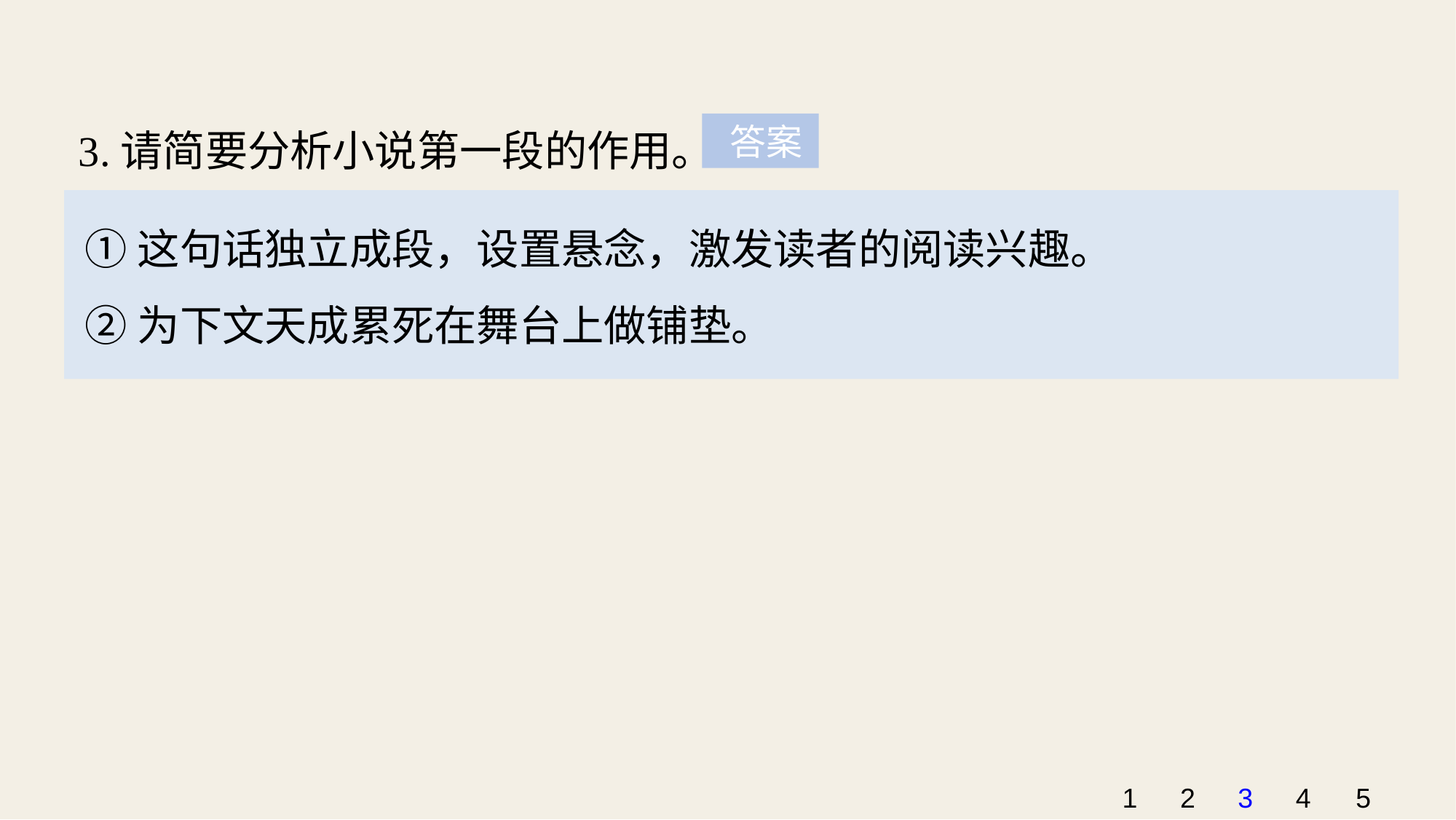

3.请简要分析小说第一段的作用。
 答案
①这句话独立成段，设置悬念，激发读者的阅读兴趣。
②为下文天成累死在舞台上做铺垫。

1
2
3
4
5